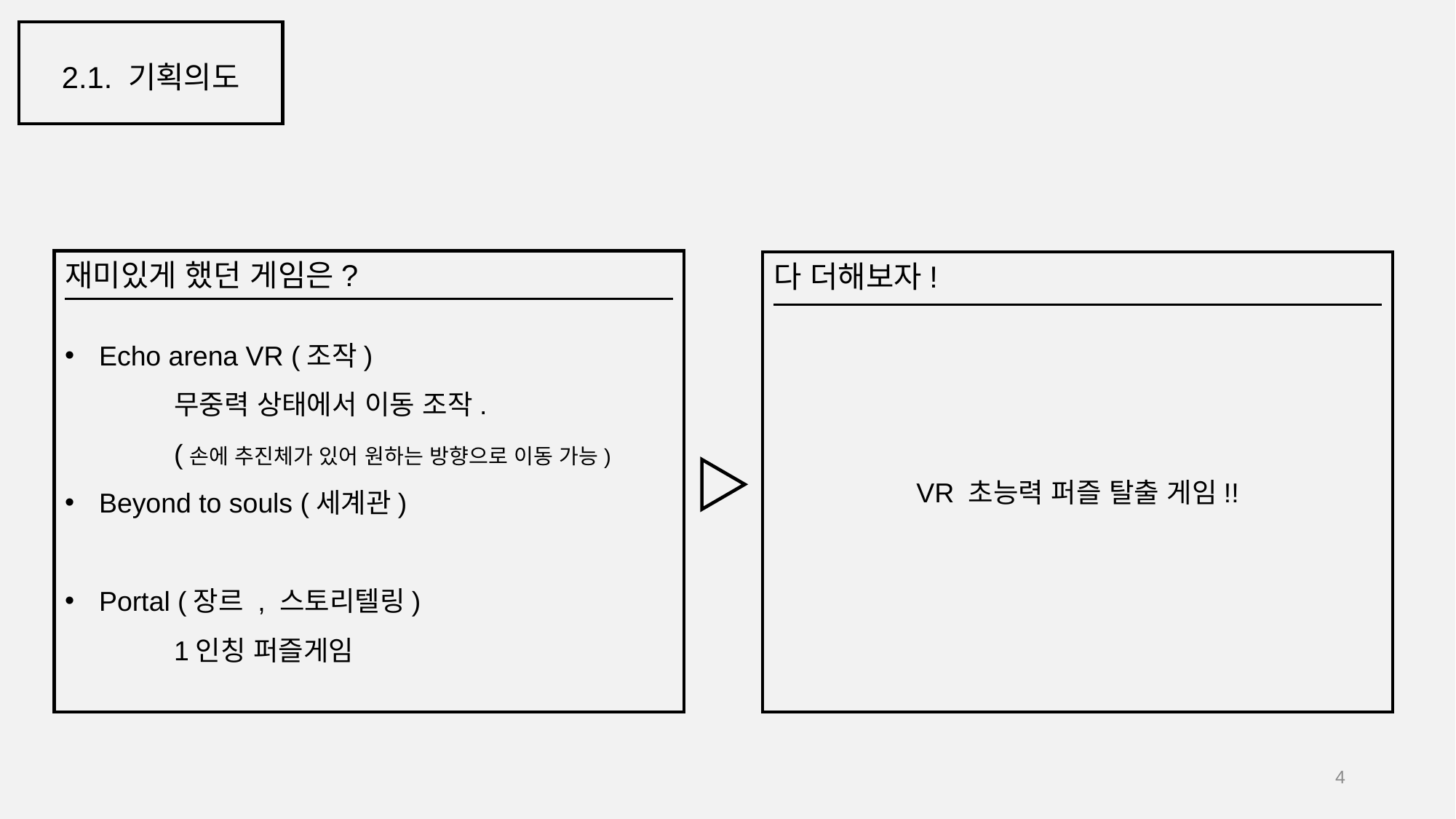

2.1. 기획의도

재미있게 했던 게임은?
Echo arena VR (조작)
	무중력 상태에서 이동 조작.
	(손에 추진체가 있어 원하는 방향으로 이동 가능)
Beyond to souls (세계관)

Portal (장르 , 스토리텔링)
	1인칭 퍼즐게임

다 더해보자!

VR 초능력 퍼즐 탈출 게임!!

4